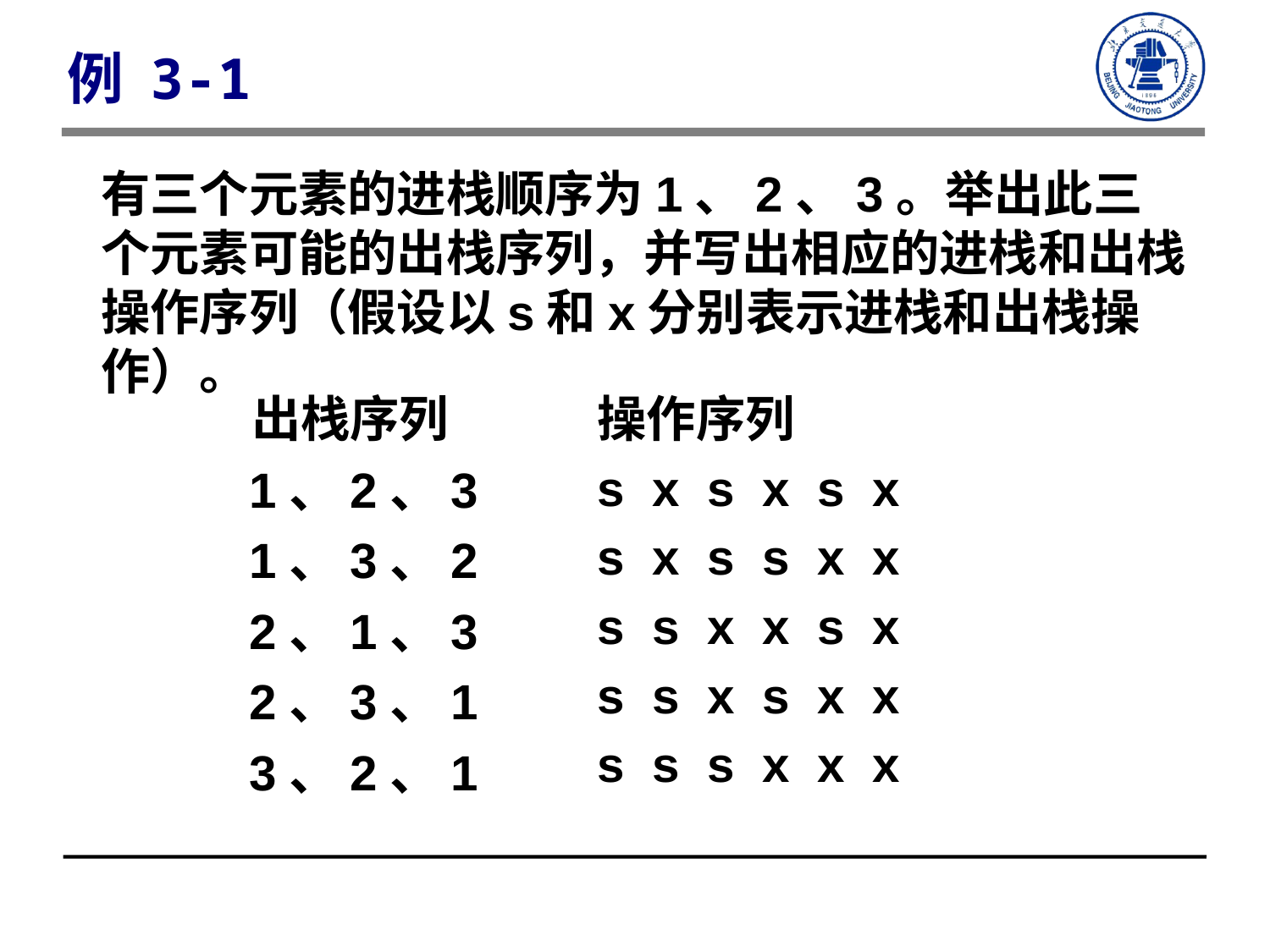

例 3-1
# 有三个元素的进栈顺序为1、2、3。举出此三个元素可能的出栈序列，并写出相应的进栈和出栈操作序列（假设以s和x分别表示进栈和出栈操作）。

操作序列
s  x  s  x  s  x
s  x  s  s  x  x
s  s  x  x  s  x
s  s  x  s  x  x
s  s  s  x  x  x
    出栈序列
    1、2、3
    1、3、2
    2、1、3
    2、3、1
    3、2、1